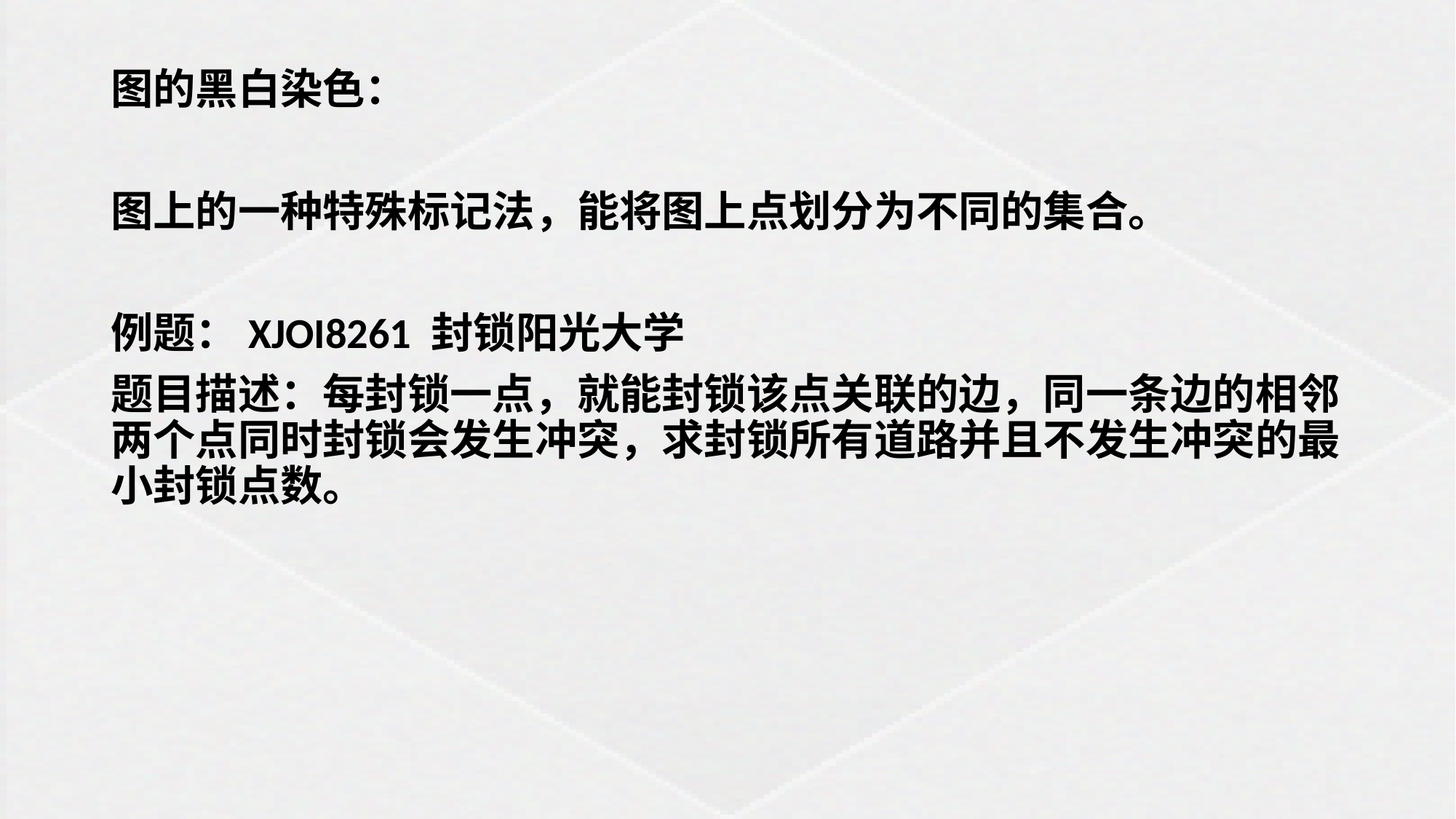

图的黑白染色：

图上的一种特殊标记法，能将图上点划分为不同的集合。

例题：XJOI8261 封锁阳光大学
题目描述：每封锁一点，就能封锁该点关联的边，同一条边的相邻两个点同时封锁会发生冲突，求封锁所有道路并且不发生冲突的最小封锁点数。